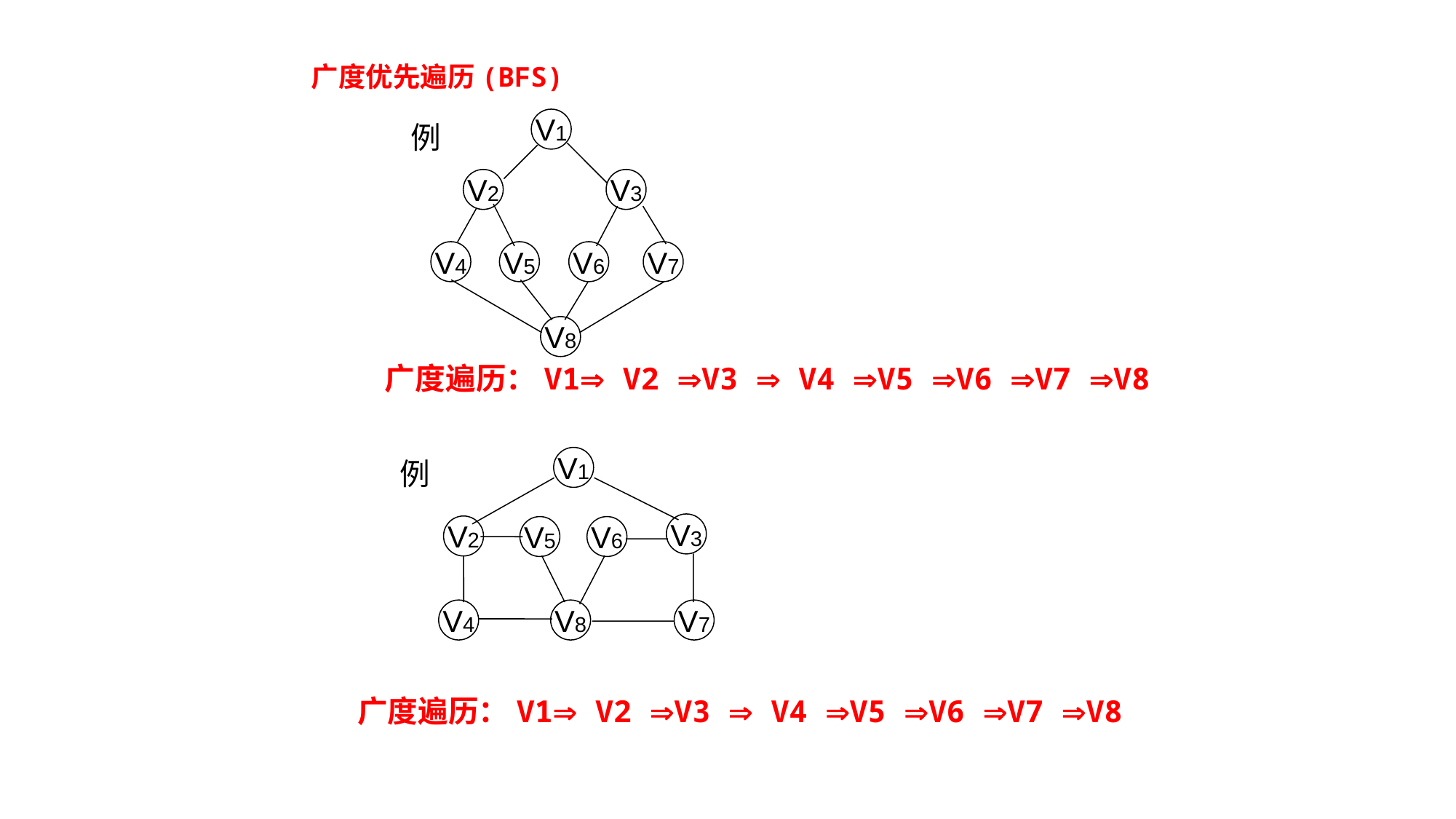

广度优先遍历(BFS)
V1
例

V2
V3

V4
V5
V6
V7

V8

广度遍历：V1⇒ V2 ⇒V3 ⇒ V4 ⇒V5 ⇒V6 ⇒V7 ⇒V8
V1

V3
V2
V5
V6

V4
V8
V7

例

广度遍历：V1⇒ V2 ⇒V3 ⇒ V4 ⇒V5 ⇒V6 ⇒V7 ⇒V8